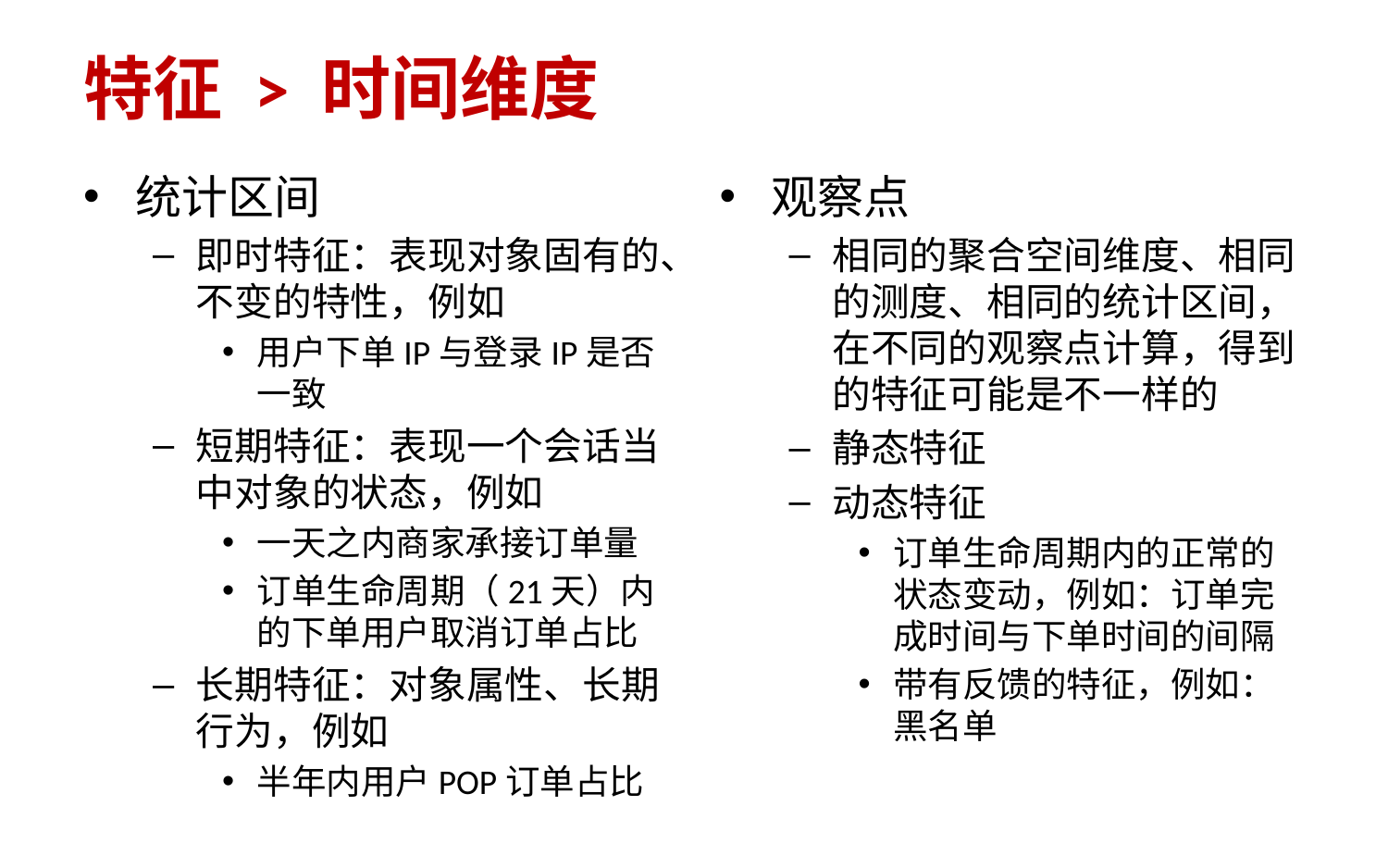

# 特征 > 时间维度
统计区间
即时特征：表现对象固有的、不变的特性，例如
用户下单IP与登录IP是否一致
短期特征：表现一个会话当中对象的状态，例如
一天之内商家承接订单量
订单生命周期（21天）内的下单用户取消订单占比
长期特征：对象属性、长期行为，例如
半年内用户POP订单占比
观察点
相同的聚合空间维度、相同的测度、相同的统计区间，在不同的观察点计算，得到的特征可能是不一样的
静态特征
动态特征
订单生命周期内的正常的状态变动，例如：订单完成时间与下单时间的间隔
带有反馈的特征，例如：黑名单